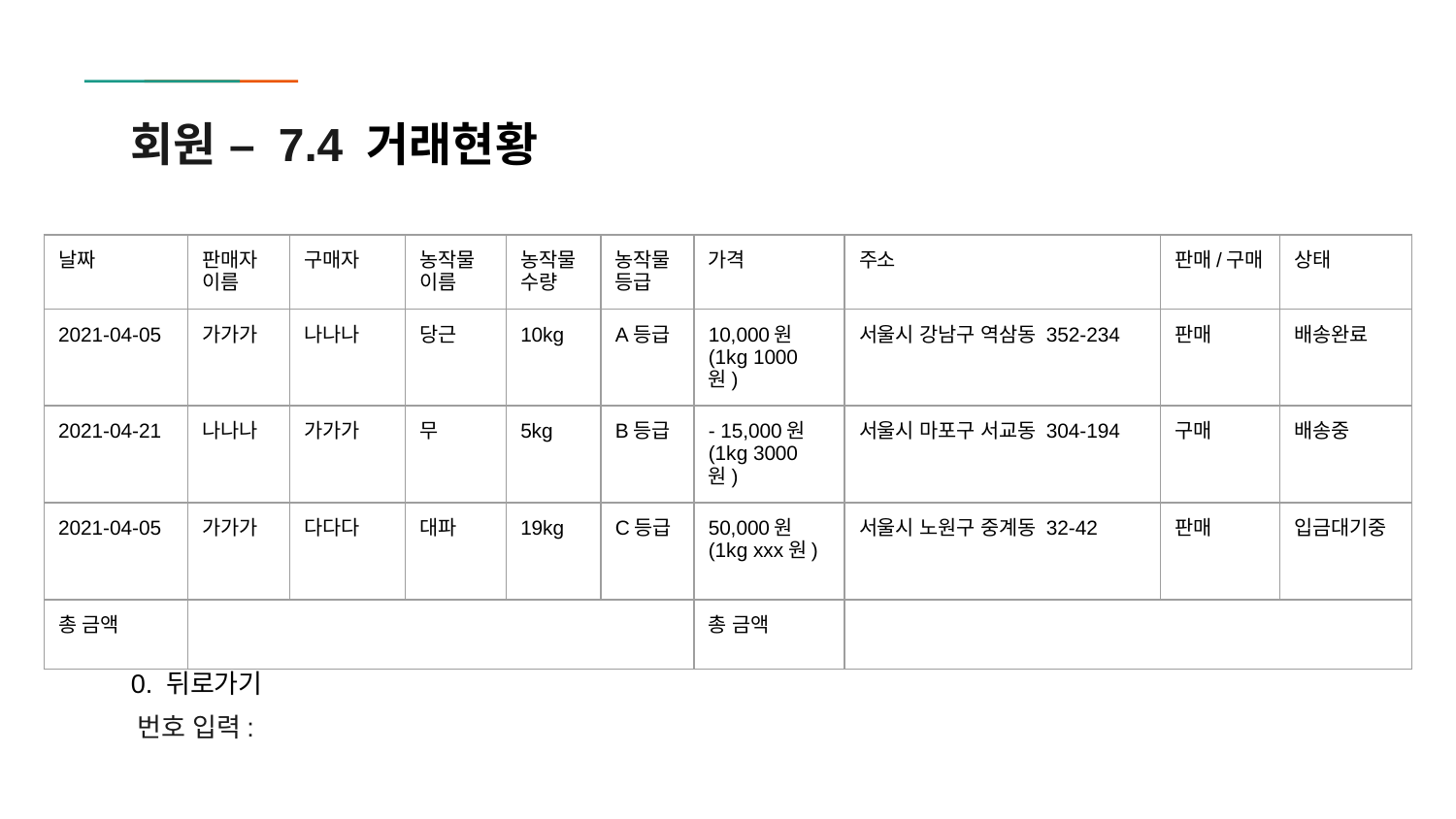

# 회원 – 7.4 거래현황

| 날짜 | 판매자 이름 | 구매자 | 농작물 이름 | 농작물 수량 | 농작물 등급 | 가격 | 주소 | 판매/구매 | 상태 |
| --- | --- | --- | --- | --- | --- | --- | --- | --- | --- |
| 2021-04-05 | 가가가 | 나나나 | 당근 | 10kg | A등급 | 10,000원 (1kg 1000원) | 서울시 강남구 역삼동 352-234 | 판매 | 배송완료 |
| 2021-04-21 | 나나나 | 가가가 | 무 | 5kg | B등급 | - 15,000원 (1kg 3000원) | 서울시 마포구 서교동 304-194 | 구매 | 배송중 |
| 2021-04-05 | 가가가 | 다다다 | 대파 | 19kg | C등급 | 50,000원 (1kg xxx원) | 서울시 노원구 중계동 32-42 | 판매 | 입금대기중 |
| 총 금액 |  |  |  |  |  | 총 금액 |  |  |  |
 0. 뒤로가기
 번호 입력: